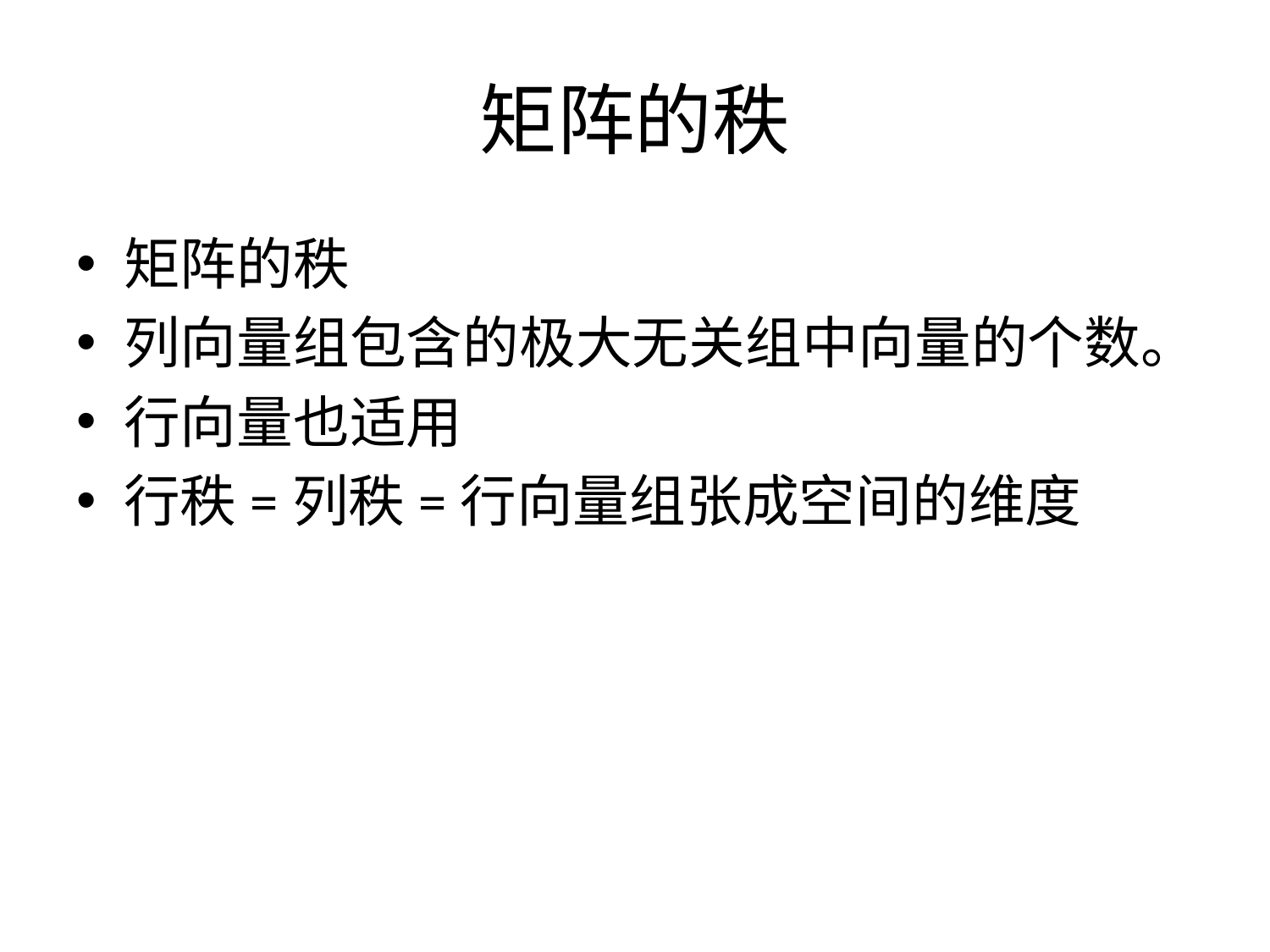

# 矩阵的秩
矩阵的秩
列向量组包含的极大无关组中向量的个数。
行向量也适用
行秩=列秩=行向量组张成空间的维度